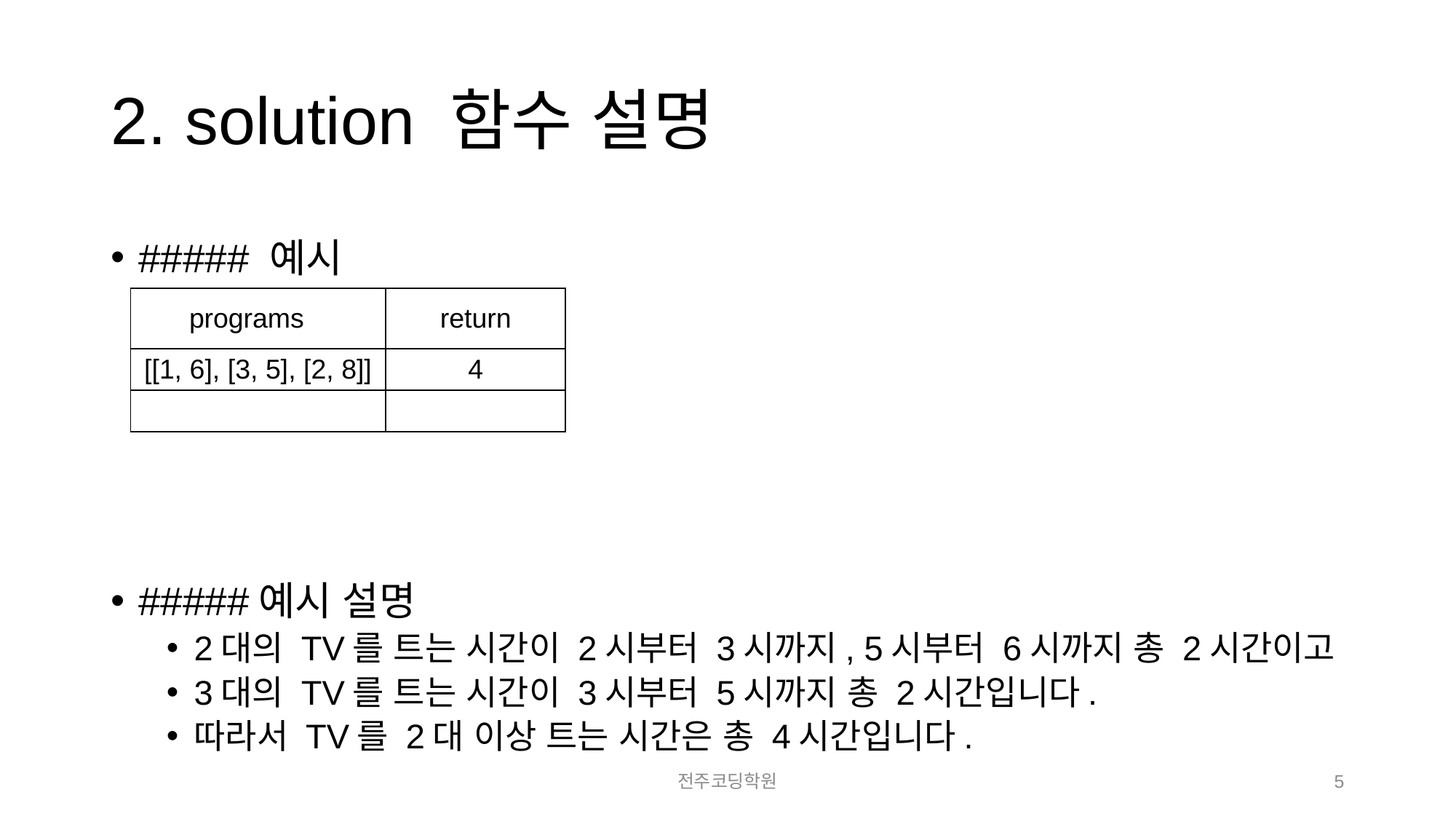

# 2. solution 함수 설명
##### 예시

#####예시 설명
2대의 TV를 트는 시간이 2시부터 3시까지, 5시부터 6시까지 총 2시간이고
3대의 TV를 트는 시간이 3시부터 5시까지 총 2시간입니다.
따라서 TV를 2대 이상 트는 시간은 총 4시간입니다.

| programs | return |
| --- | --- |
| [[1, 6], [3, 5], [2, 8]] | 4 |
|  |  |
전주코딩학원
5